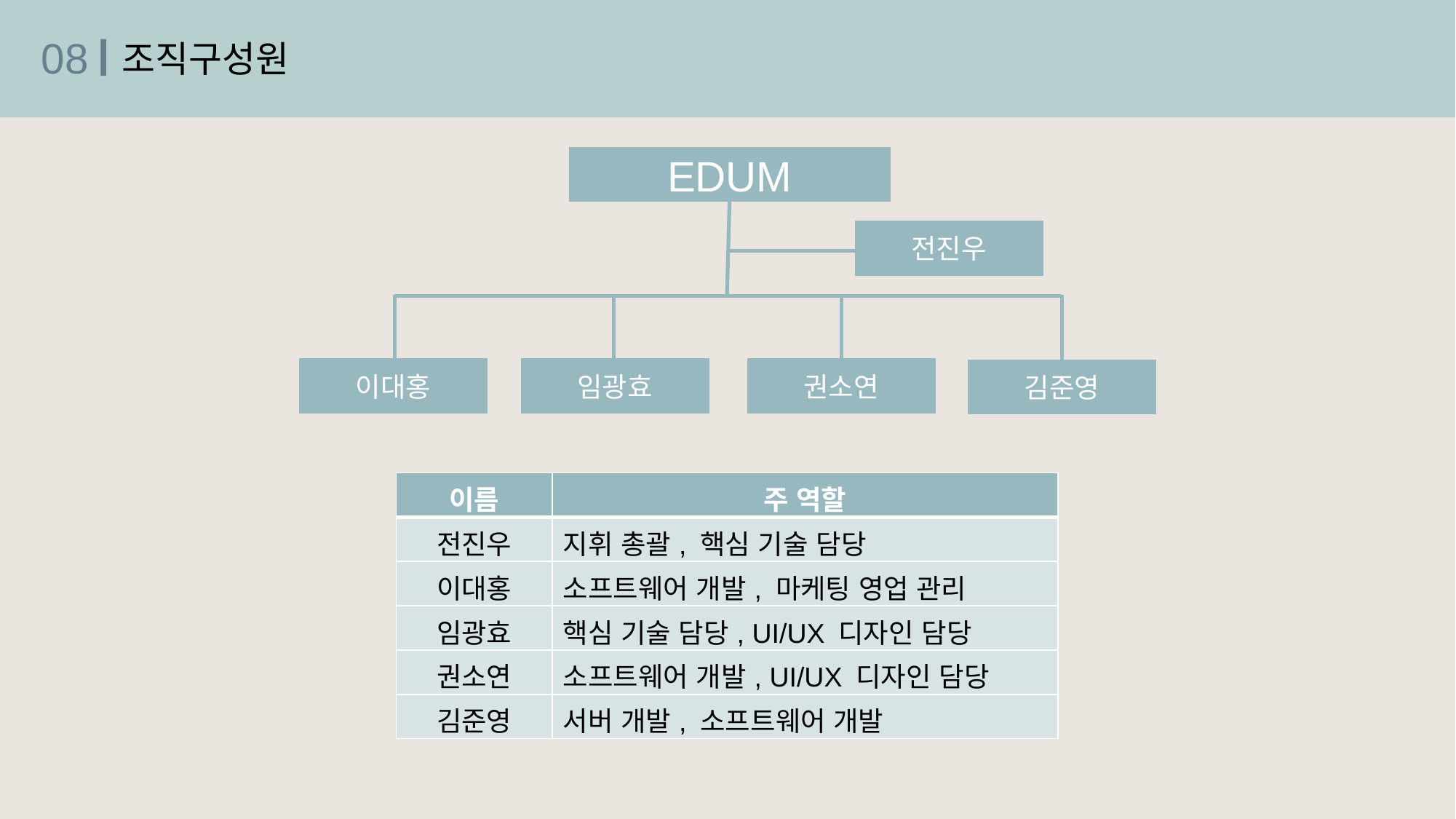

08
조직구성원

EDUM
전진우
권소연
임광효
이대홍
김준영
| 이름 | 주 역할 |
| --- | --- |
| 전진우 | 지휘 총괄, 핵심 기술 담당 |
| 이대홍 | 소프트웨어 개발, 마케팅 영업 관리 |
| 임광효 | 핵심 기술 담당, UI/UX 디자인 담당 |
| 권소연 | 소프트웨어 개발, UI/UX 디자인 담당 |
| 김준영 | 서버 개발, 소프트웨어 개발 |